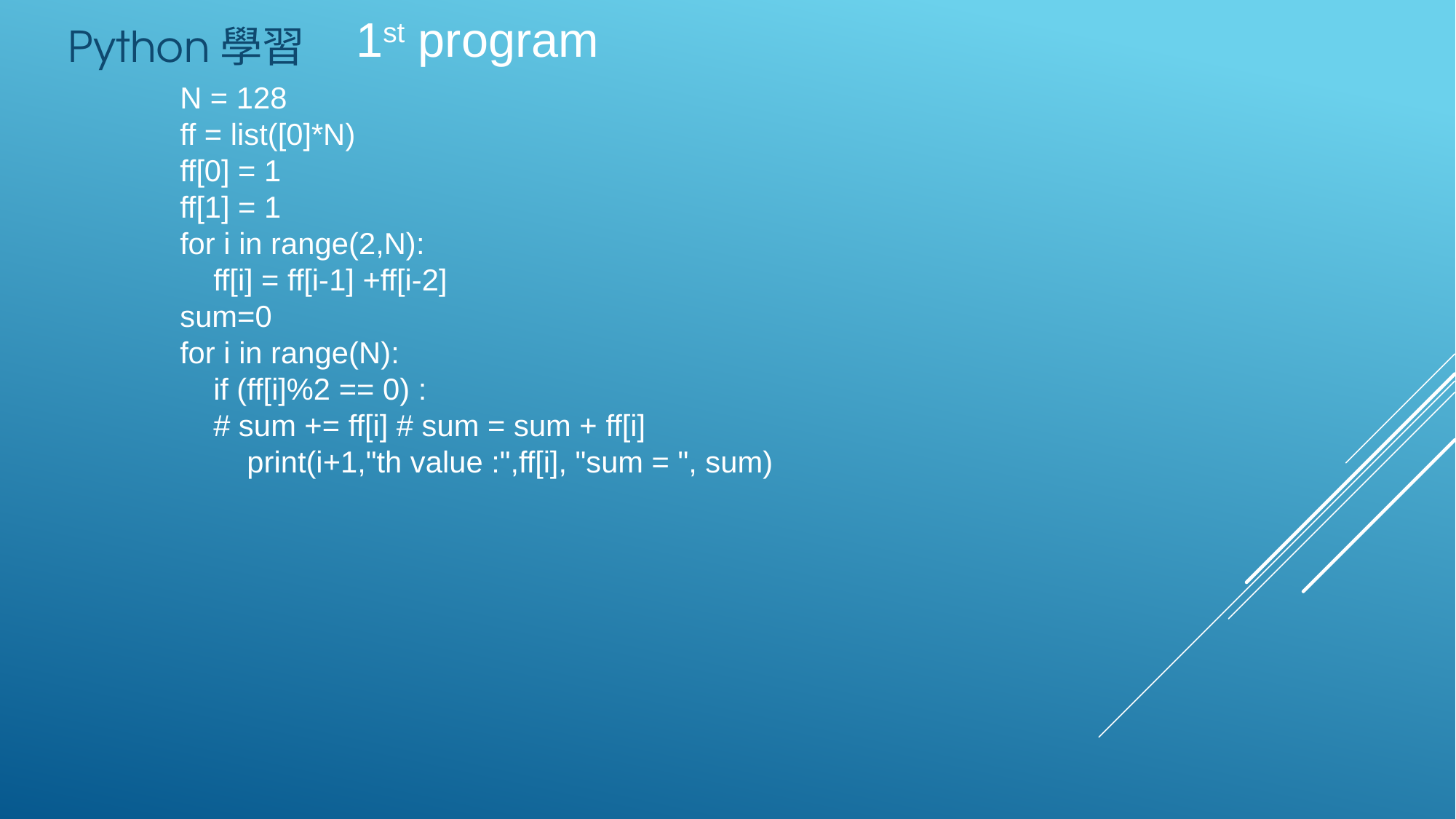

1st program
Python學習
N = 128
ff = list([0]*N)
ff[0] = 1
ff[1] = 1
for i in range(2,N):
    ff[i] = ff[i-1] +ff[i-2]
sum=0
for i in range(N):
    if (ff[i]%2 == 0) :
    # sum += ff[i] # sum = sum + ff[i]
        print(i+1,"th value :",ff[i], "sum = ", sum)